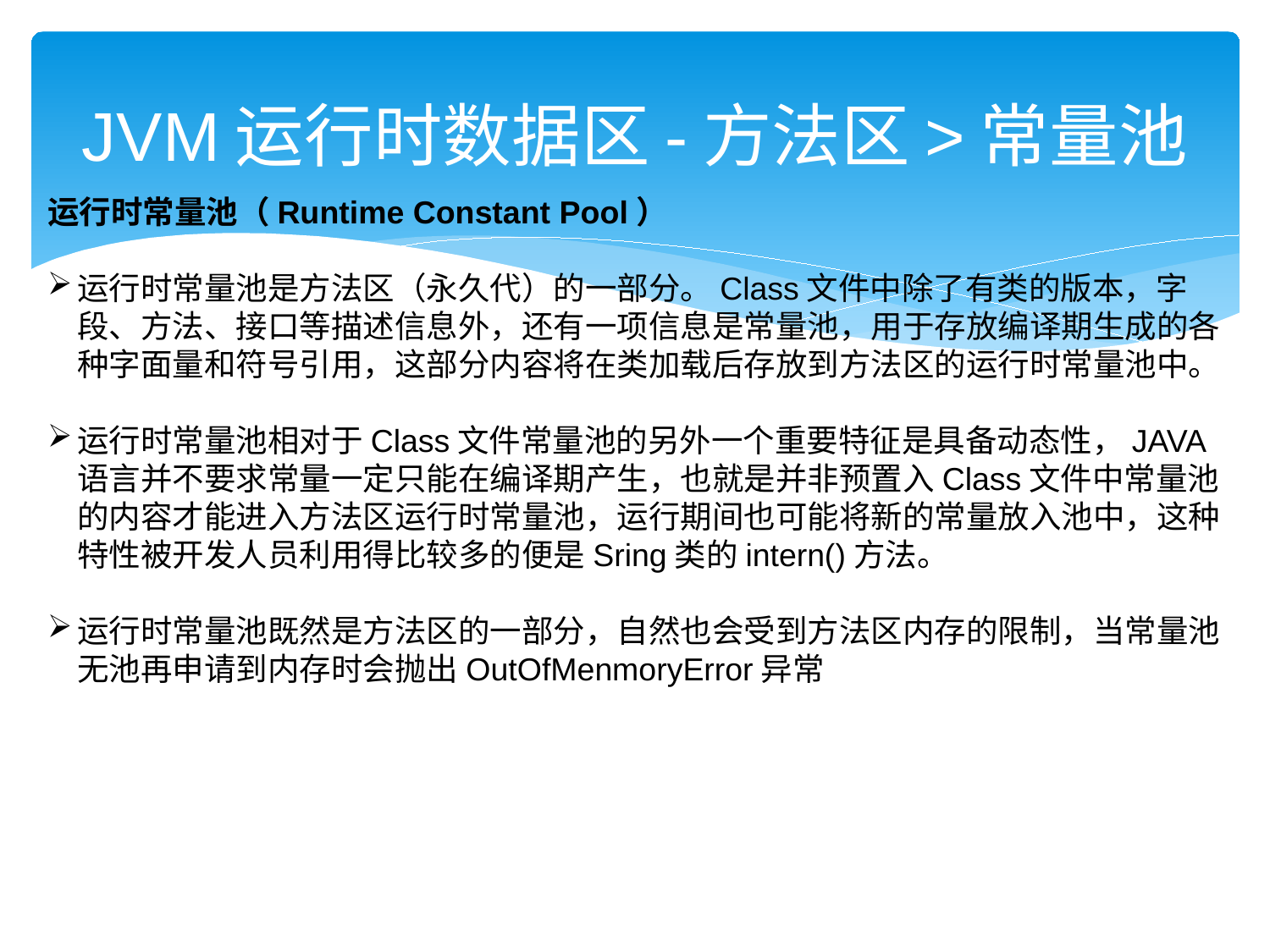

# JVM运行时数据区-方法区>常量池
运行时常量池（Runtime Constant Pool）

运行时常量池是方法区（永久代）的一部分。Class文件中除了有类的版本，字段、方法、接口等描述信息外，还有一项信息是常量池，用于存放编译期生成的各种字面量和符号引用，这部分内容将在类加载后存放到方法区的运行时常量池中。

运行时常量池相对于Class文件常量池的另外一个重要特征是具备动态性，JAVA语言并不要求常量一定只能在编译期产生，也就是并非预置入Class文件中常量池的内容才能进入方法区运行时常量池，运行期间也可能将新的常量放入池中，这种特性被开发人员利用得比较多的便是Sring类的intern()方法。

运行时常量池既然是方法区的一部分，自然也会受到方法区内存的限制，当常量池无池再申请到内存时会抛出OutOfMenmoryError异常